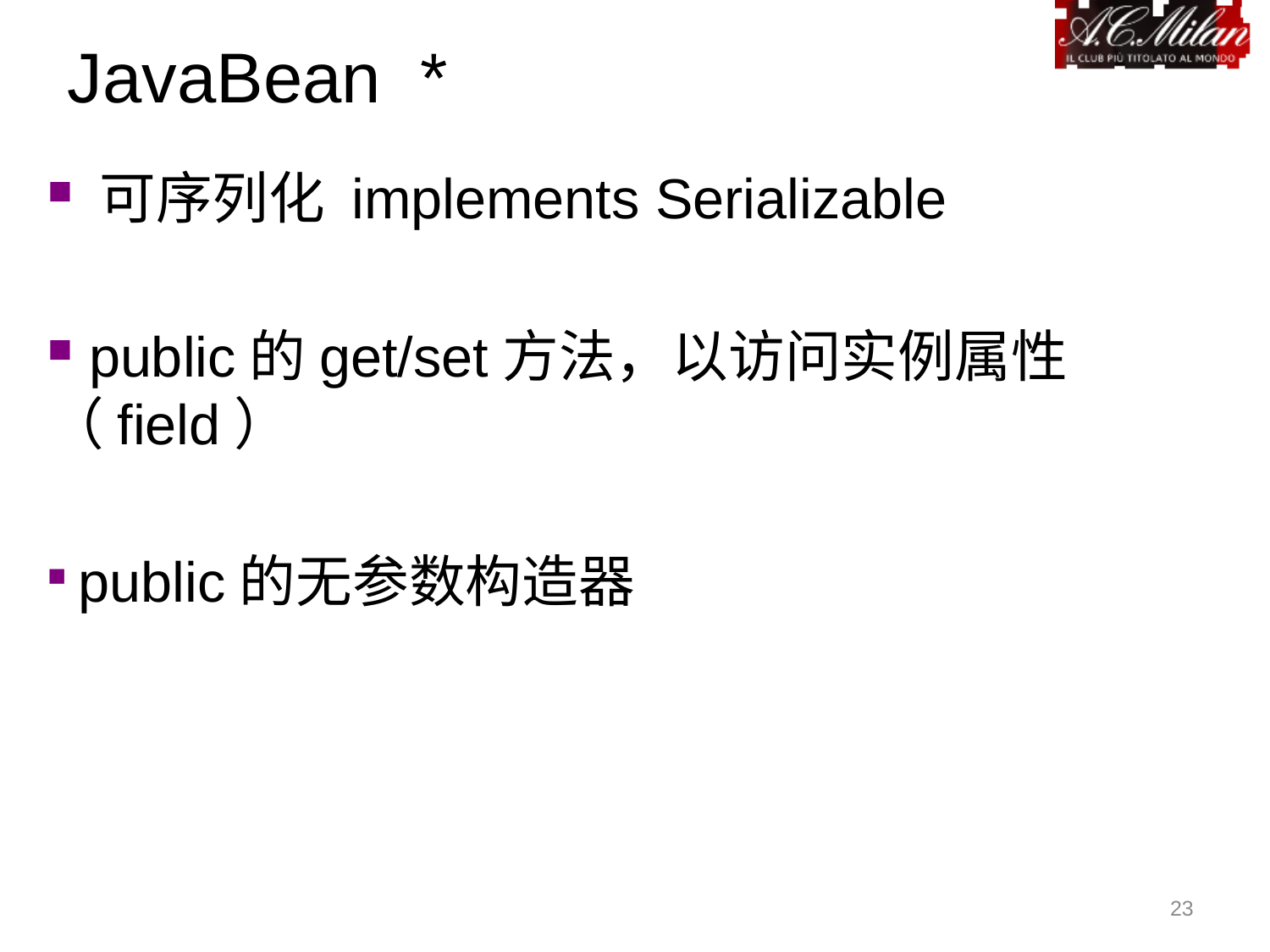

JavaBean  *
 可序列化 implements Serializable

 public的get/set方法，以访问实例属性（field）

 public的无参数构造器
23